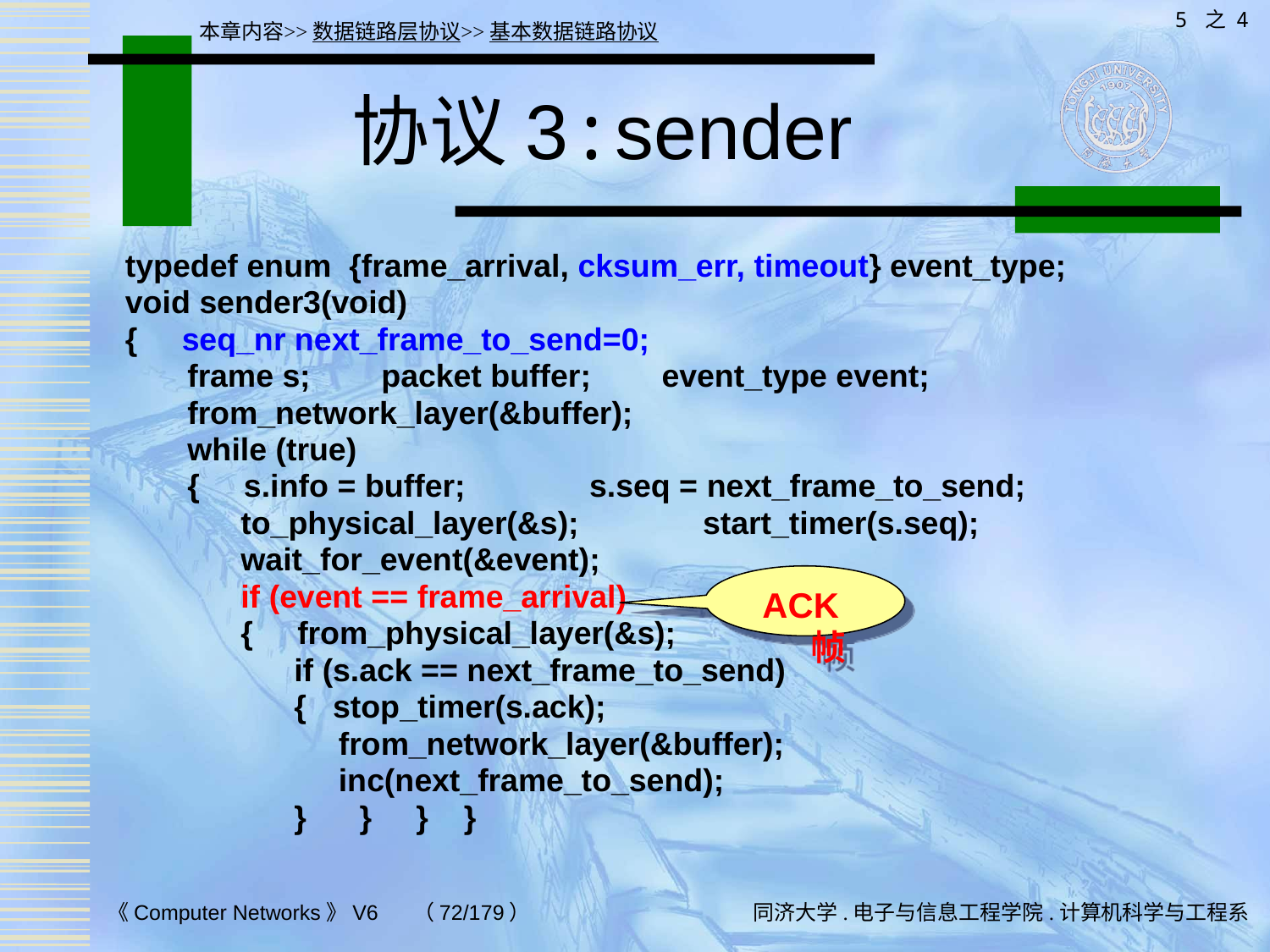

5 之 4
本章内容>>数据链路层协议>>基本数据链路协议
# 协议3:sender
typedef enum  {frame_arrival, cksum_err, timeout} event_type;
void sender3(void)
{     seq_nr next_frame_to_send=0;
       frame s;        packet buffer;        event_type event;
       from_network_layer(&buffer);
       while (true)
       {     s.info = buffer;              s.seq = next_frame_to_send;
             to_physical_layer(&s);              start_timer(s.seq);
             wait_for_event(&event);
             if (event == frame_arrival)
             {     from_physical_layer(&s);
                   if (s.ack == next_frame_to_send)
                   {   stop_timer(s.ack);
                        from_network_layer(&buffer);
                        inc(next_frame_to_send);
                   }      }     }    }
ACK帧